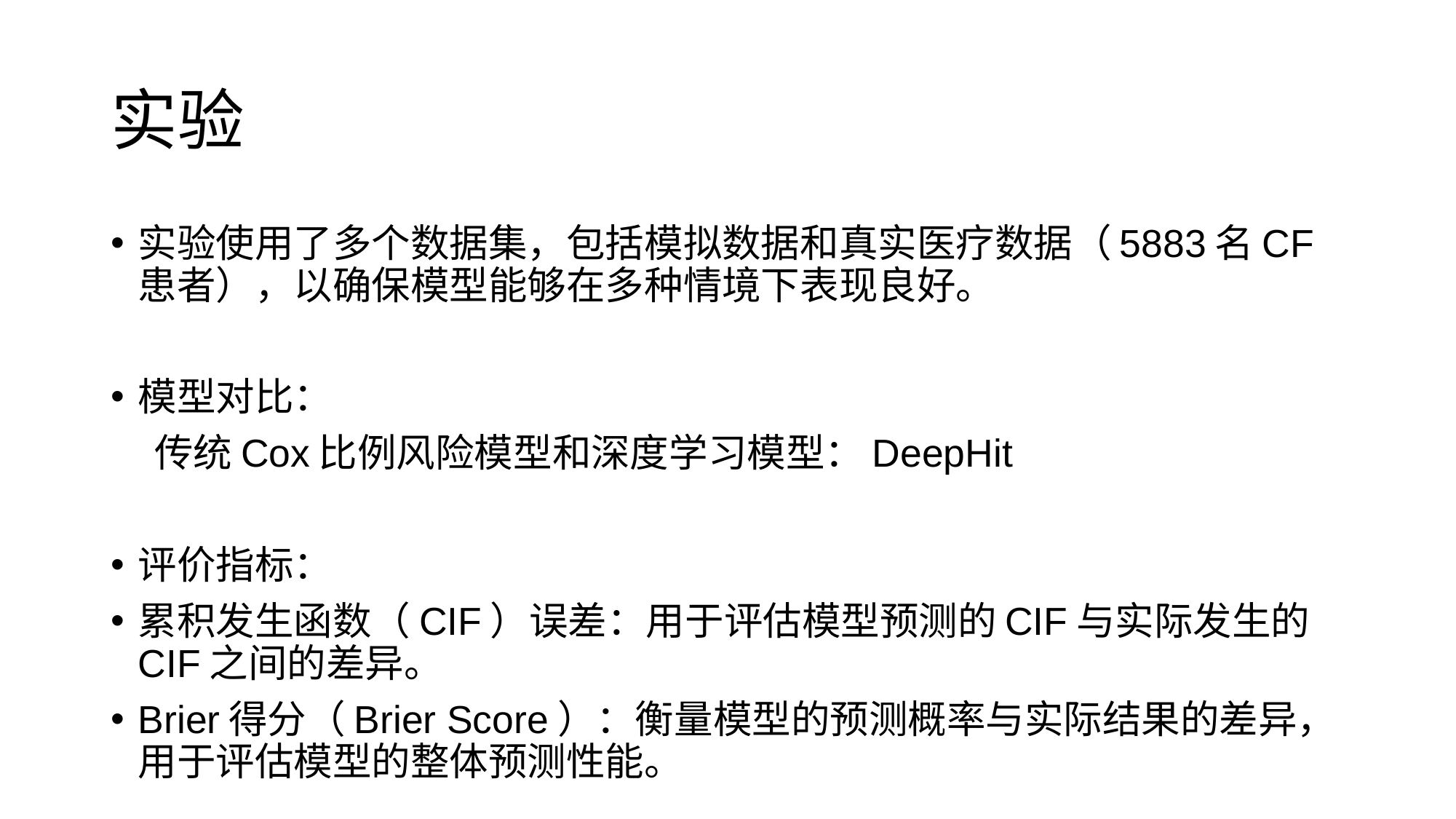

# 实验
实验使用了多个数据集，包括模拟数据和真实医疗数据（5883名CF患者），以确保模型能够在多种情境下表现良好。

模型对比：
    传统Cox比例风险模型和深度学习模型：DeepHit

评价指标：
累积发生函数（CIF）误差：用于评估模型预测的CIF与实际发生的CIF之间的差异。
Brier得分（Brier Score）：衡量模型的预测概率与实际结果的差异，用于评估模型的整体预测性能。